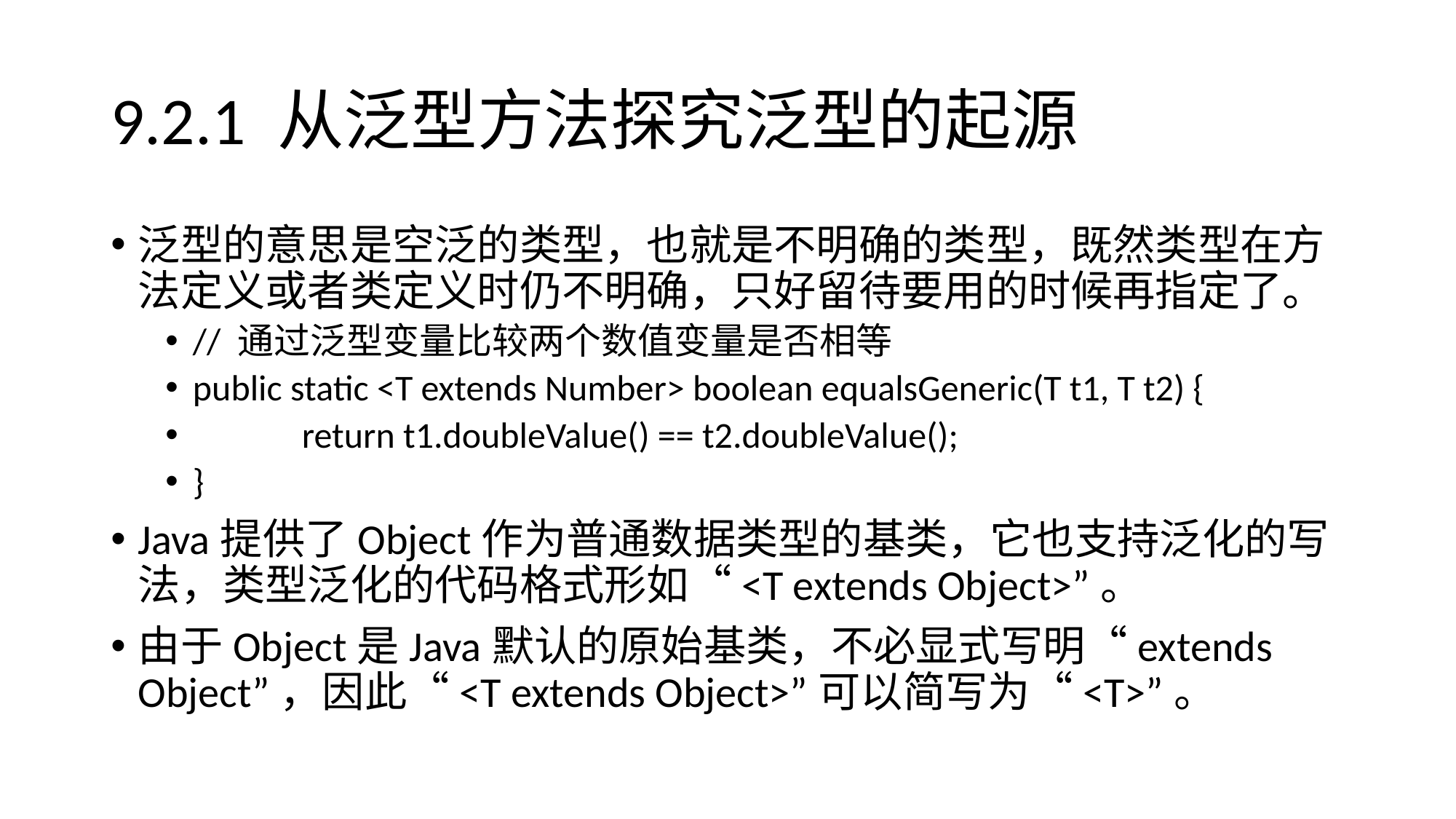

# 9.2.1 从泛型方法探究泛型的起源
泛型的意思是空泛的类型，也就是不明确的类型，既然类型在方法定义或者类定义时仍不明确，只好留待要用的时候再指定了。
// 通过泛型变量比较两个数值变量是否相等
public static <T extends Number> boolean equalsGeneric(T t1, T t2) {
	return t1.doubleValue() == t2.doubleValue();
}
Java提供了Object作为普通数据类型的基类，它也支持泛化的写法，类型泛化的代码格式形如“<T extends Object>”。
由于Object是Java默认的原始基类，不必显式写明“extends Object”，因此“<T extends Object>”可以简写为“<T>”。